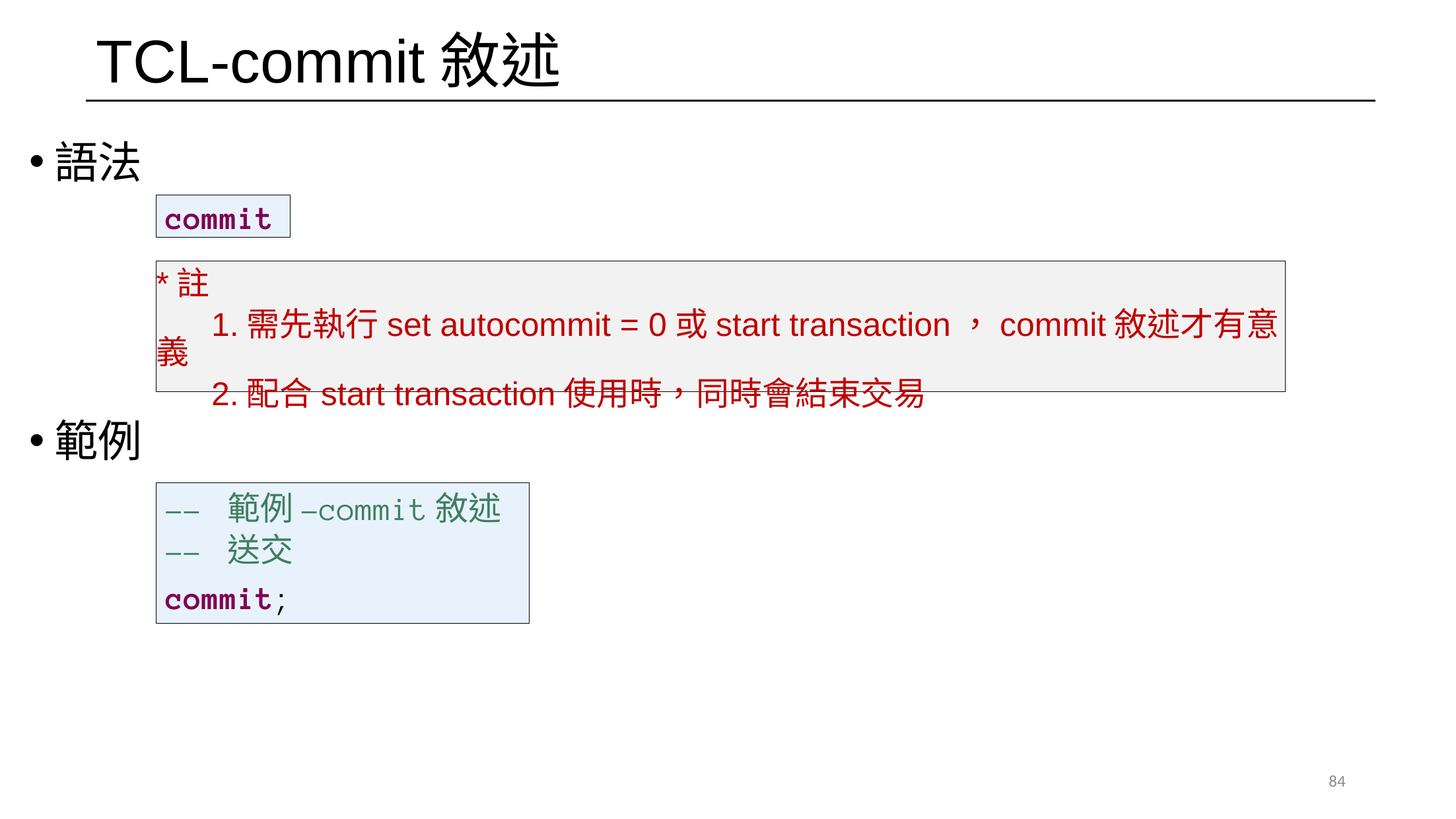

# TCL-commit敘述
語法

範例
commit
*註
      1.需先執行set autocommit = 0或start transaction，commit敘述才有意義
      2.配合start transaction使用時，同時會結束交易
-- 範例-commit敘述
-- 送交
commit;
84